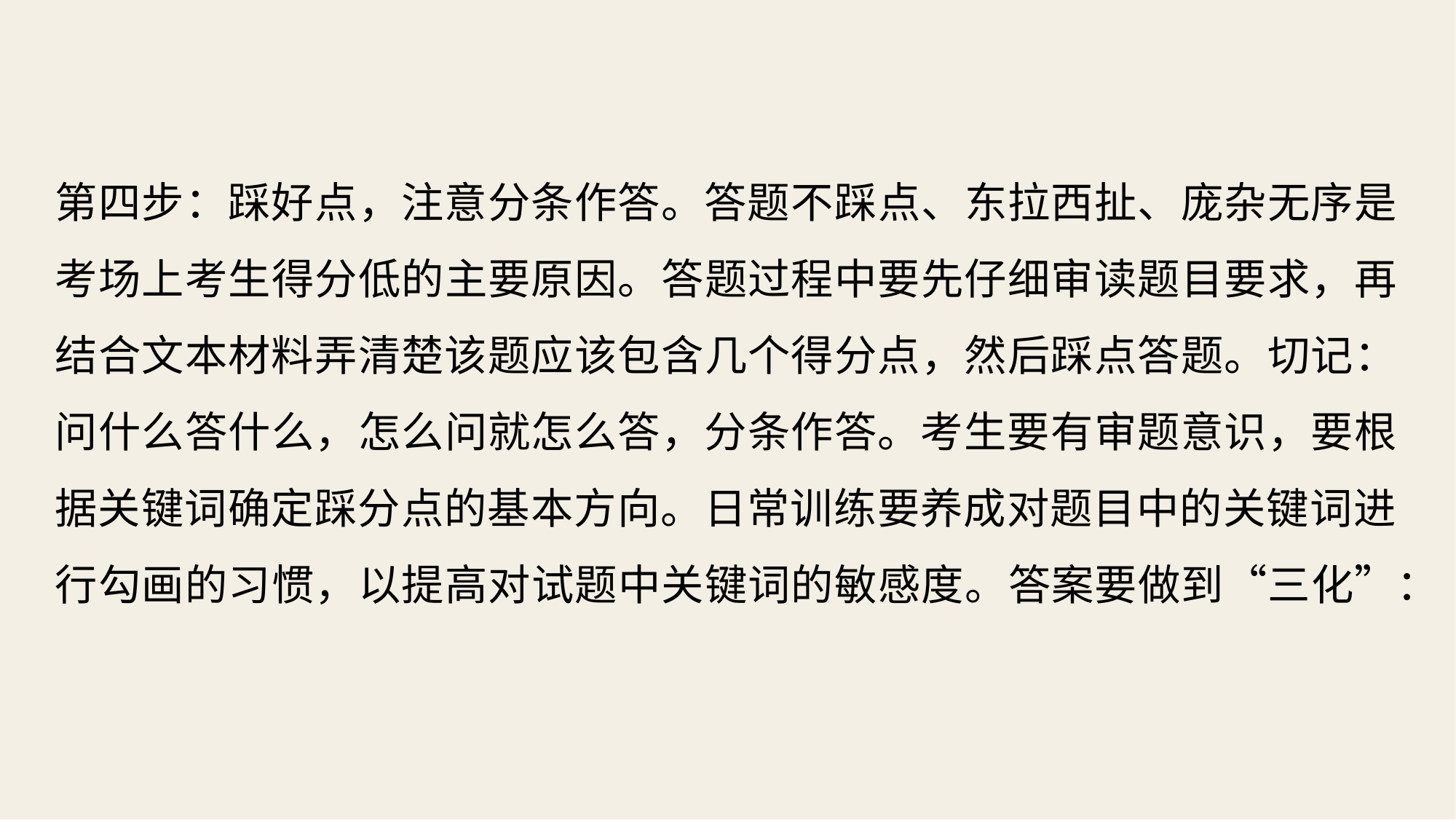

第四步：踩好点，注意分条作答。答题不踩点、东拉西扯、庞杂无序是考场上考生得分低的主要原因。答题过程中要先仔细审读题目要求，再结合文本材料弄清楚该题应该包含几个得分点，然后踩点答题。切记：问什么答什么，怎么问就怎么答，分条作答。考生要有审题意识，要根据关键词确定踩分点的基本方向。日常训练要养成对题目中的关键词进行勾画的习惯，以提高对试题中关键词的敏感度。答案要做到“三化”：